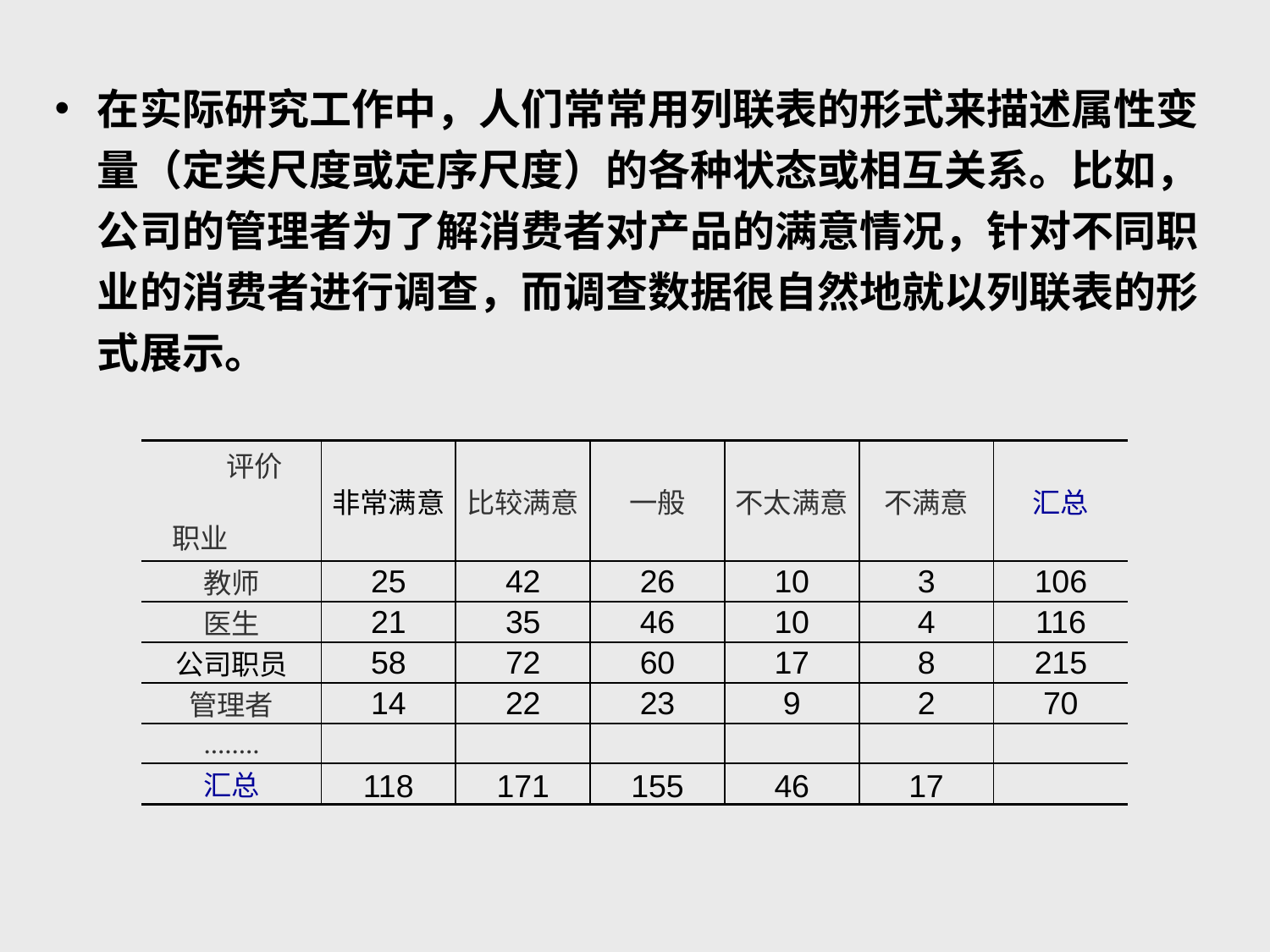

在实际研究工作中，人们常常用列联表的形式来描述属性变量（定类尺度或定序尺度）的各种状态或相互关系。比如，公司的管理者为了解消费者对产品的满意情况，针对不同职业的消费者进行调查，而调查数据很自然地就以列联表的形式展示。
| 评价 职业 | 非常满意 | 比较满意 | 一般 | 不太满意 | 不满意 | 汇总 |
| --- | --- | --- | --- | --- | --- | --- |
| 教师 | 25 | 42 | 26 | 10 | 3 | 106 |
| 医生 | 21 | 35 | 46 | 10 | 4 | 116 |
| 公司职员 | 58 | 72 | 60 | 17 | 8 | 215 |
| 管理者 | 14 | 22 | 23 | 9 | 2 | 70 |
| ........ |  |  |  |  |  |  |
| 汇总 | 118 | 171 | 155 | 46 | 17 |  |